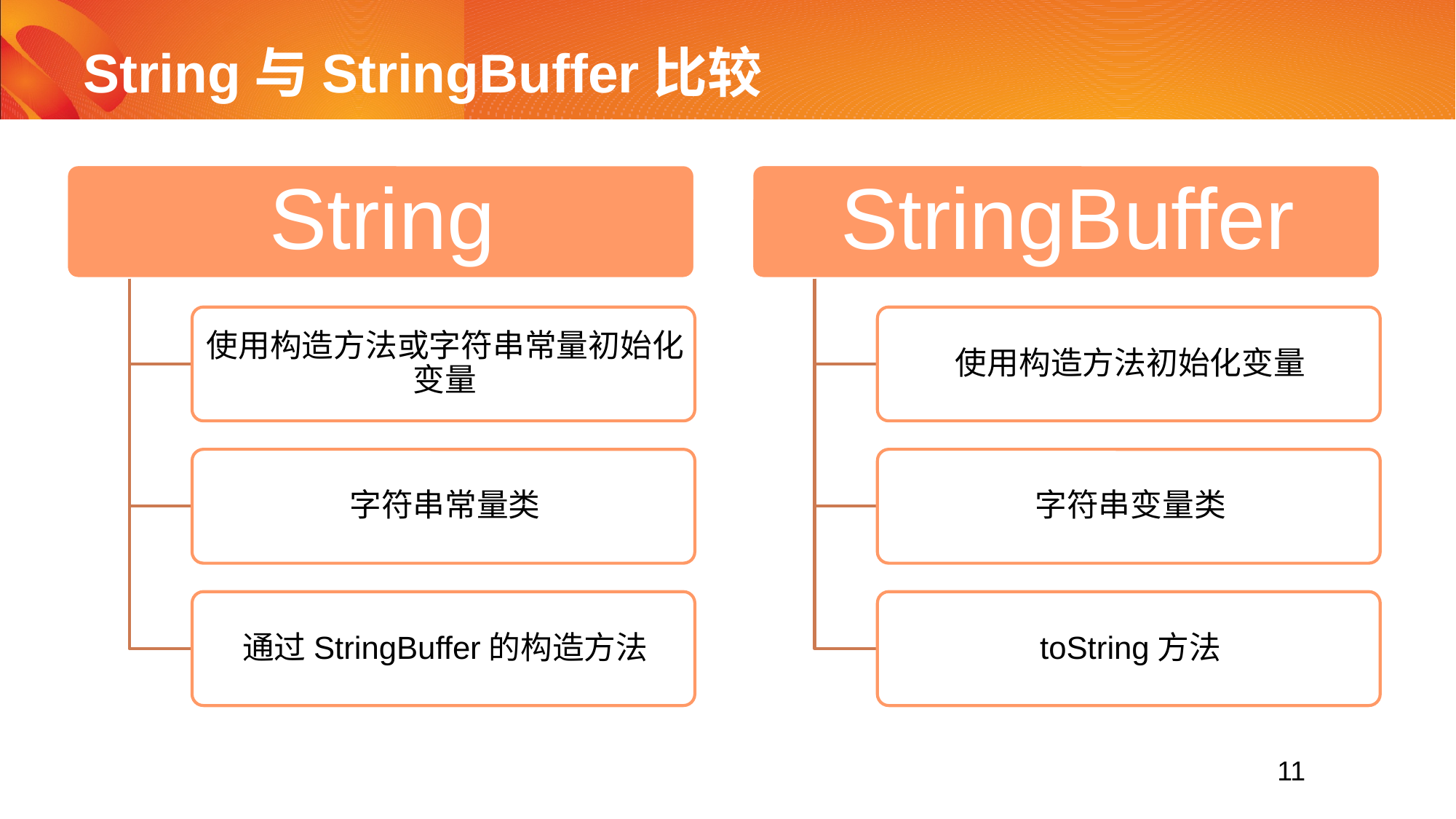

# String与StringBuffer比较
String
使用构造方法或字符串常量初始化变量
字符串常量类
通过StringBuffer的构造方法
StringBuffer
使用构造方法初始化变量
字符串变量类
toString方法